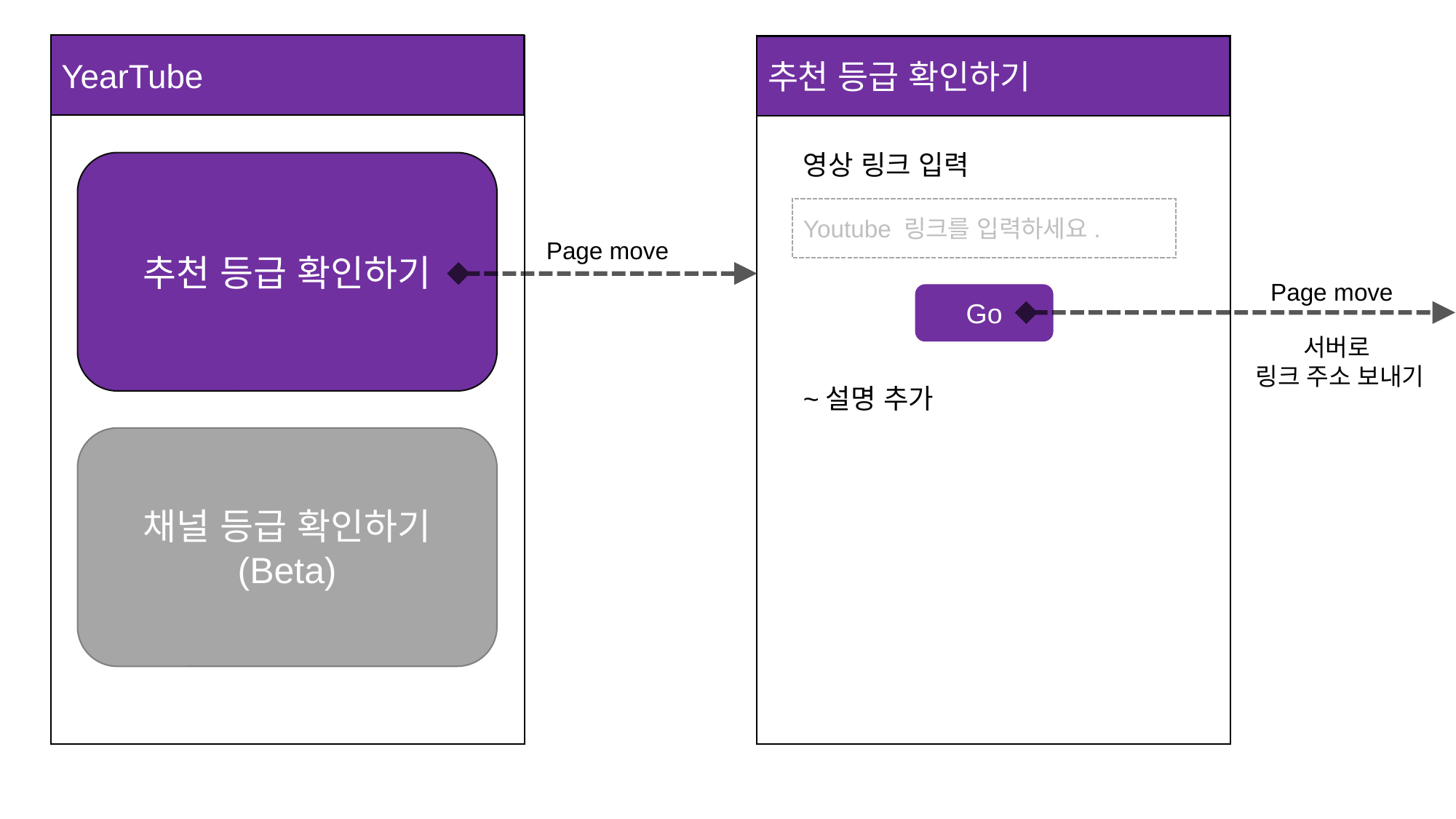

YearTube

추천 등급 확인하기
#
영상 링크 입력
추천 등급 확인하기
Youtube 링크를 입력하세요.

Page move
Page move
Go
서버로
링크 주소 보내기
~설명 추가
채널 등급 확인하기
(Beta)